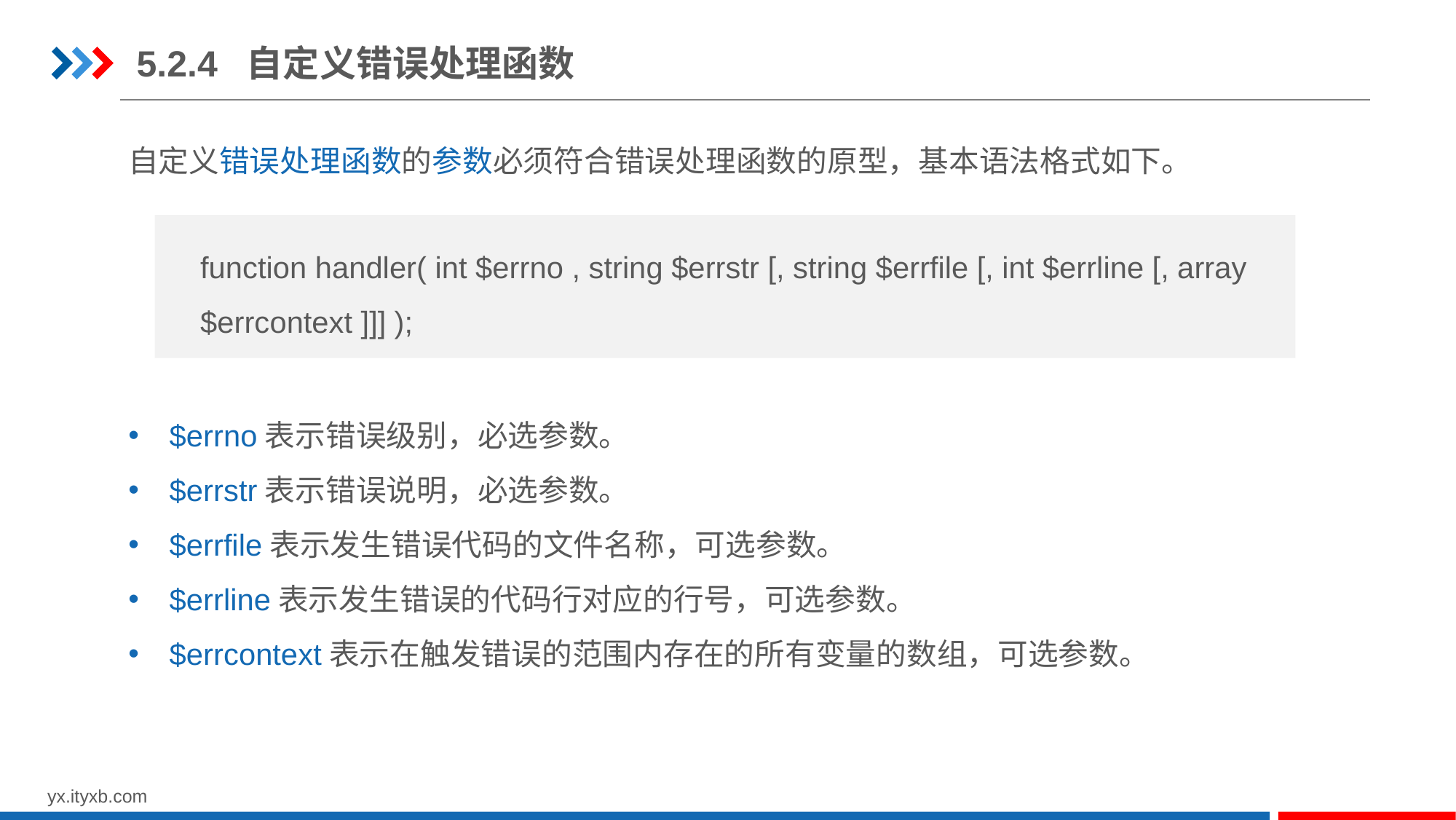

5.2.4  自定义错误处理函数
自定义错误处理函数的参数必须符合错误处理函数的原型，基本语法格式如下。

function handler( int $errno , string $errstr [, string $errfile [, int $errline [, array $errcontext ]]] );
$errno表示错误级别，必选参数。
$errstr表示错误说明，必选参数。
$errfile表示发生错误代码的文件名称，可选参数。
$errline表示发生错误的代码行对应的行号，可选参数。
$errcontext表示在触发错误的范围内存在的所有变量的数组，可选参数。